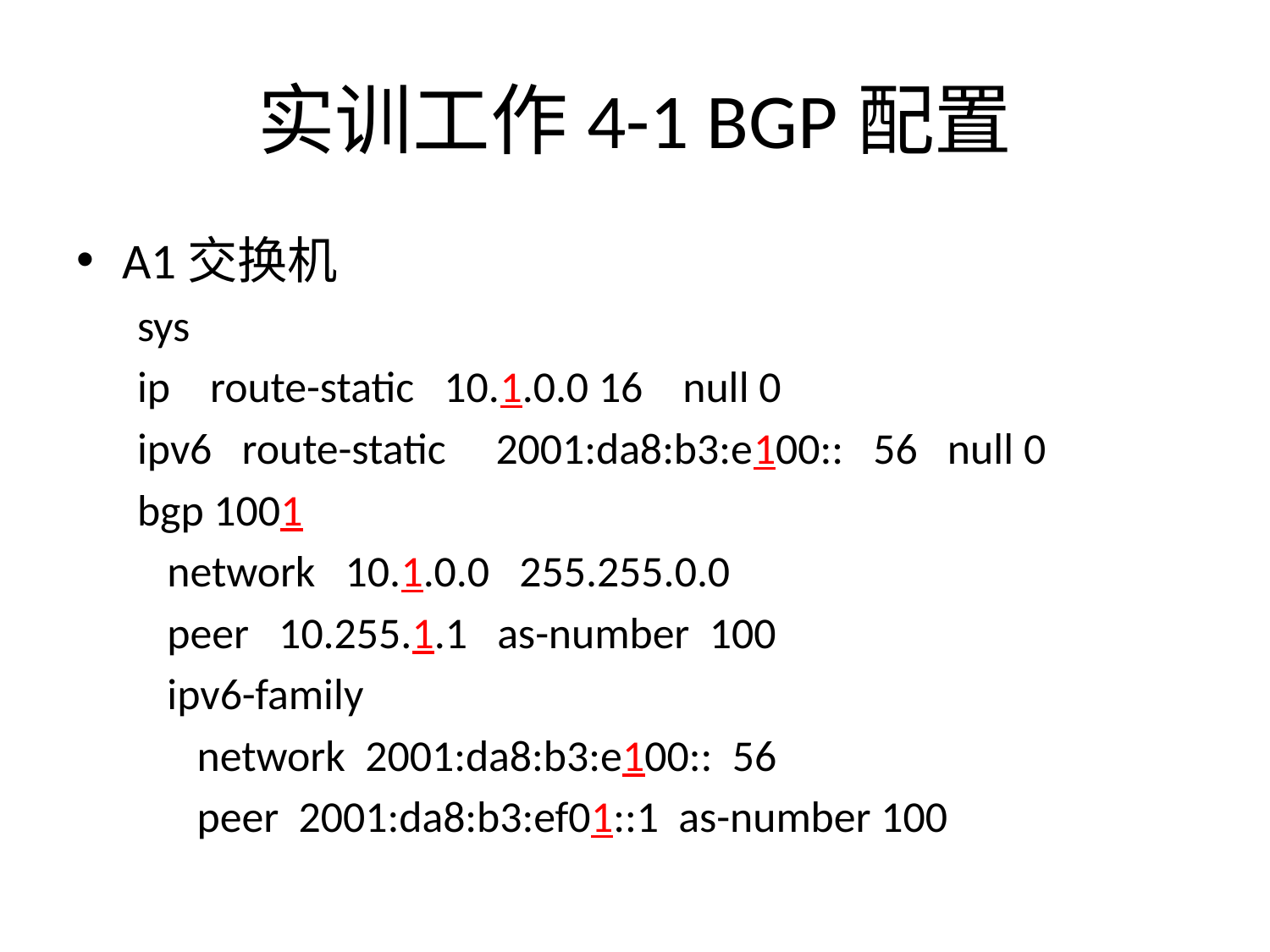

# 实训工作4-1 BGP配置
A1交换机
sys
ip    route-static   10.1.0.0 16    null 0
ipv6   route-static     2001:da8:b3:e100::   56   null 0
bgp 1001
   network   10.1.0.0   255.255.0.0
   peer   10.255.1.1   as-number  100
   ipv6-family
      network  2001:da8:b3:e100::  56
      peer  2001:da8:b3:ef01::1  as-number 100